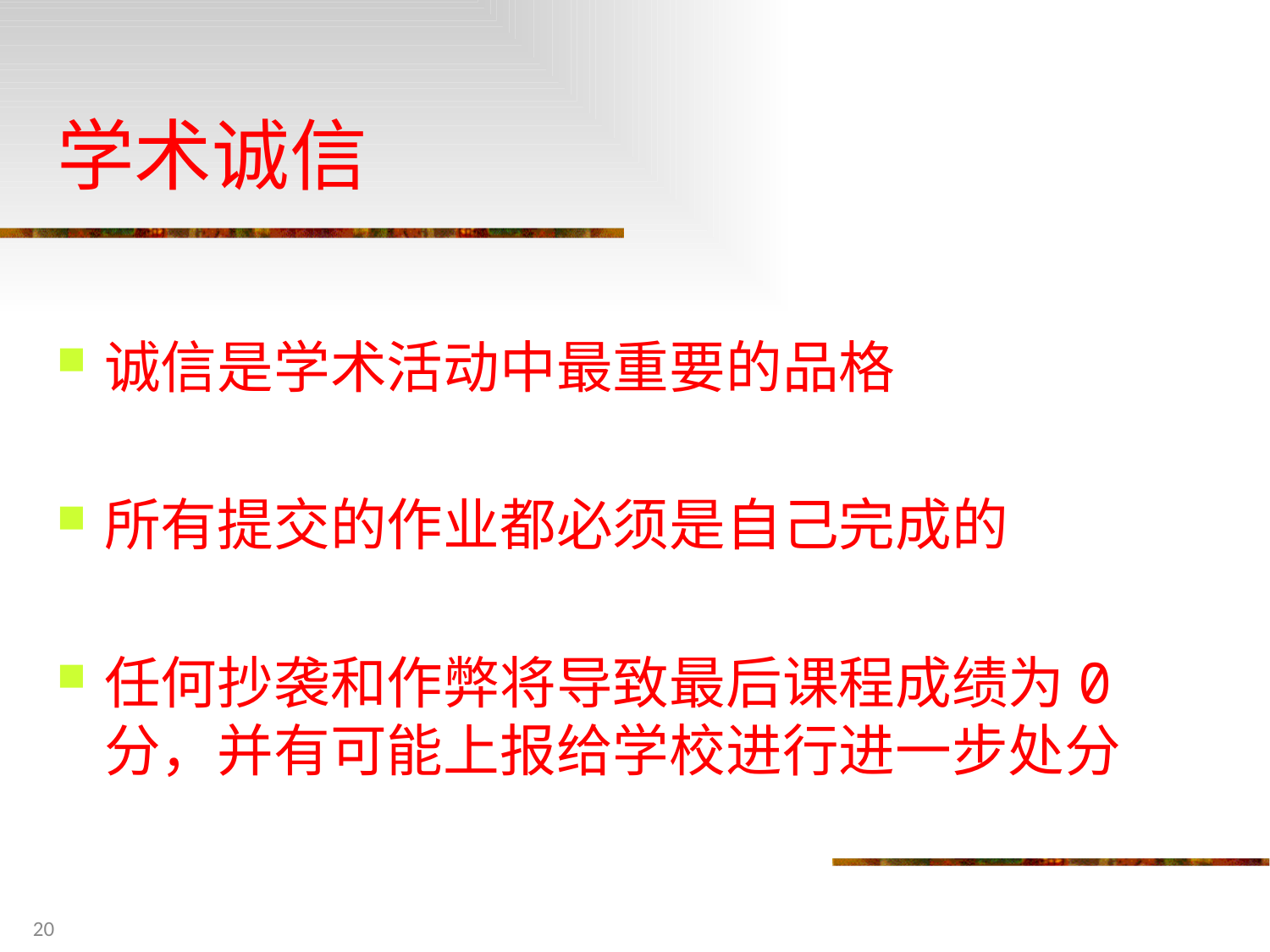

# 学术诚信

诚信是学术活动中最重要的品格

所有提交的作业都必须是自己完成的

任何抄袭和作弊将导致最后课程成绩为0分，并有可能上报给学校进行进一步处分
20